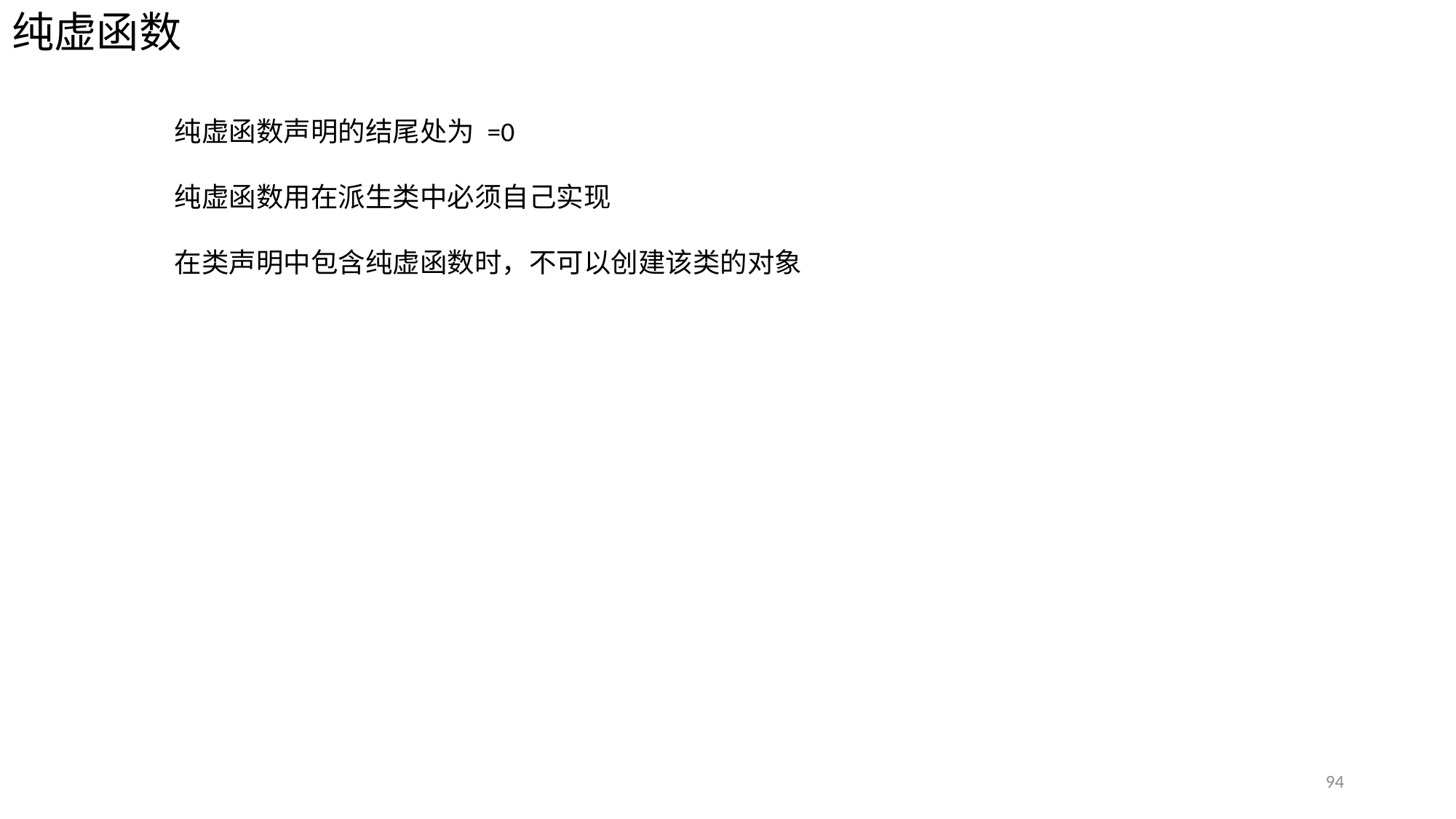

纯虚函数
纯虚函数声明的结尾处为 =0

纯虚函数用在派生类中必须自己实现

在类声明中包含纯虚函数时，不可以创建该类的对象
94